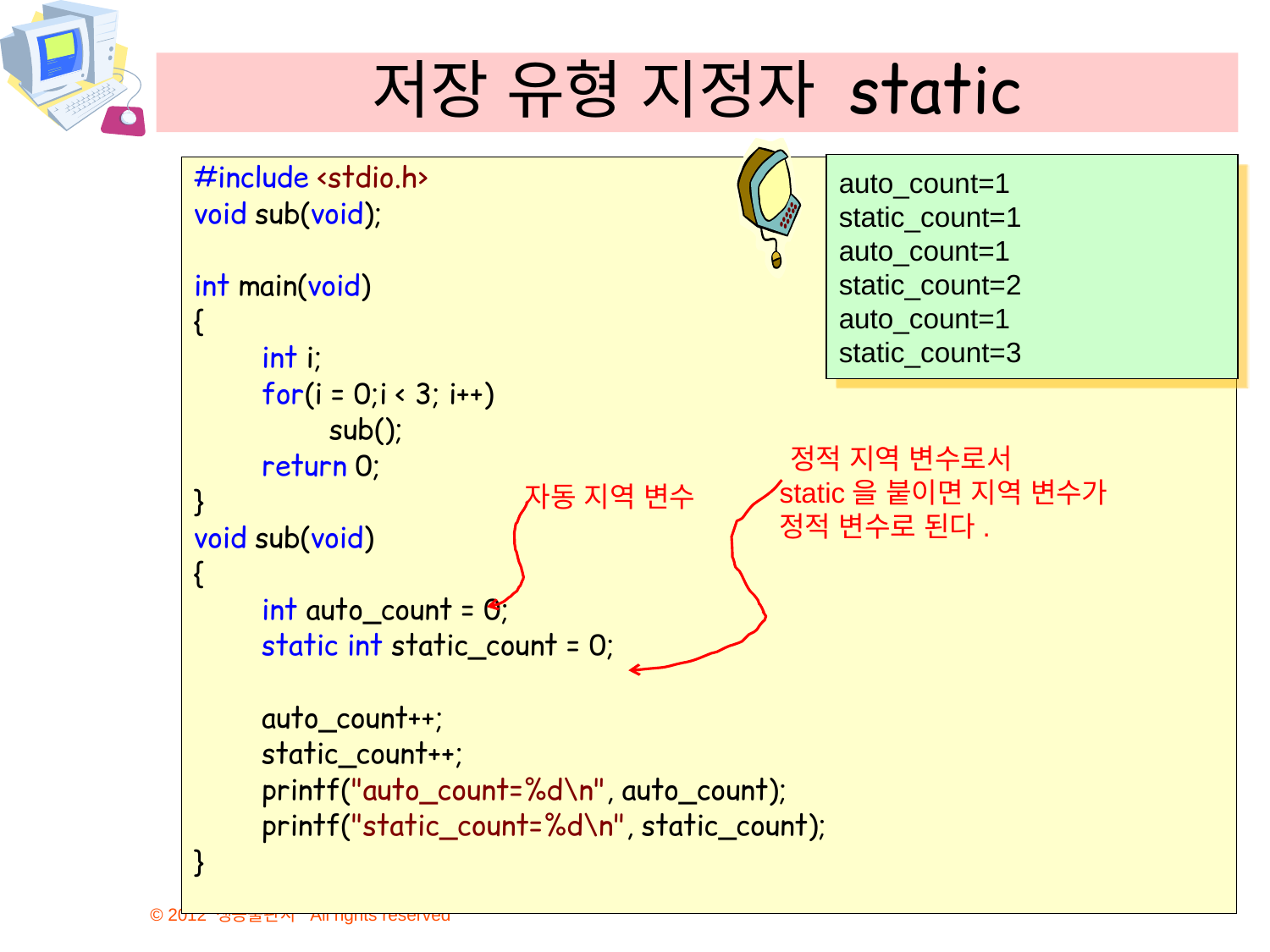

# 저장 유형 지정자 static

auto_count=1
static_count=1
auto_count=1
static_count=2
auto_count=1
static_count=3
#include <stdio.h>
void sub(void);

int main(void)
{
        int i;
        for(i = 0;i < 3; i++)
                sub();
        return 0;
}
void sub(void)
{
        int auto_count = 0;
        static int static_count = 0;

        auto_count++;
        static_count++;
        printf("auto_count=%d\n", auto_count);
        printf("static_count=%d\n", static_count);
}
정적 지역 변수로서
static을 붙이면 지역 변수가 정적 변수로 된다.
자동 지역 변수